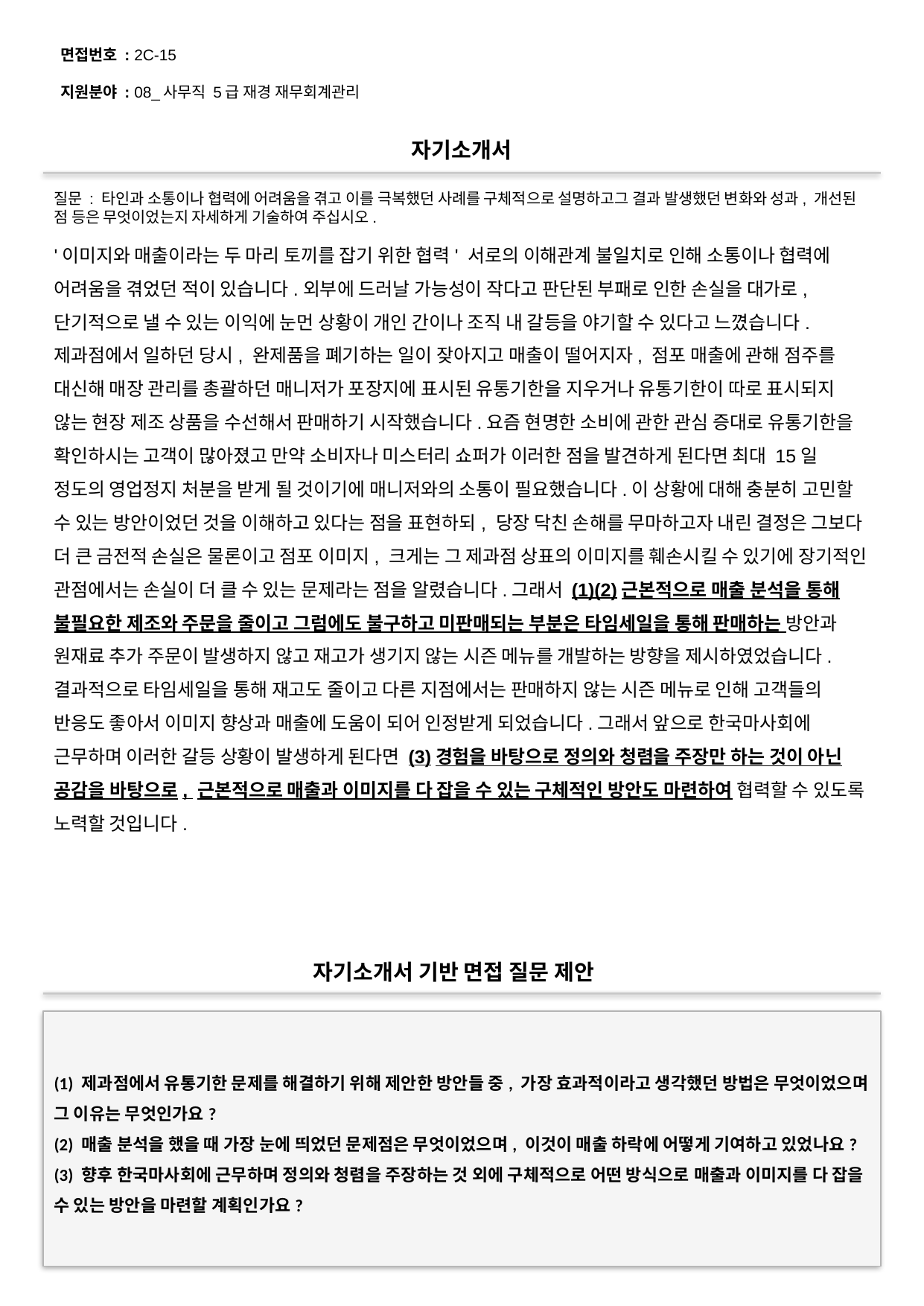

면접번호 : 2C-15

지원분야 : 08_사무직 5급 재경 재무회계관리
#

자기소개서

질문 : 타인과 소통이나 협력에 어려움을 겪고 이를 극복했던 사례를 구체적으로 설명하고그 결과 발생했던 변화와 성과, 개선된 점 등은 무엇이었는지 자세하게 기술하여 주십시오.

'이미지와 매출이라는 두 마리 토끼를 잡기 위한 협력' 서로의 이해관계 불일치로 인해 소통이나 협력에 어려움을 겪었던 적이 있습니다.외부에 드러날 가능성이 작다고 판단된 부패로 인한 손실을 대가로, 단기적으로 낼 수 있는 이익에 눈먼 상황이 개인 간이나 조직 내 갈등을 야기할 수 있다고 느꼈습니다.제과점에서 일하던 당시, 완제품을 폐기하는 일이 잦아지고 매출이 떨어지자, 점포 매출에 관해 점주를 대신해 매장 관리를 총괄하던 매니저가 포장지에 표시된 유통기한을 지우거나 유통기한이 따로 표시되지 않는 현장 제조 상품을 수선해서 판매하기 시작했습니다.요즘 현명한 소비에 관한 관심 증대로 유통기한을 확인하시는 고객이 많아졌고 만약 소비자나 미스터리 쇼퍼가 이러한 점을 발견하게 된다면 최대 15일 정도의 영업정지 처분을 받게 될 것이기에 매니저와의 소통이 필요했습니다.이 상황에 대해 충분히 고민할 수 있는 방안이었던 것을 이해하고 있다는 점을 표현하되, 당장 닥친 손해를 무마하고자 내린 결정은 그보다 더 큰 금전적 손실은 물론이고 점포 이미지, 크게는 그 제과점 상표의 이미지를 훼손시킬 수 있기에 장기적인 관점에서는 손실이 더 클 수 있는 문제라는 점을 알렸습니다.그래서 (1)(2)근본적으로 매출 분석을 통해 불필요한 제조와 주문을 줄이고 그럼에도 불구하고 미판매되는 부분은 타임세일을 통해 판매하는 방안과 원재료 추가 주문이 발생하지 않고 재고가 생기지 않는 시즌 메뉴를 개발하는 방향을 제시하였었습니다.결과적으로 타임세일을 통해 재고도 줄이고 다른 지점에서는 판매하지 않는 시즌 메뉴로 인해 고객들의 반응도 좋아서 이미지 향상과 매출에 도움이 되어 인정받게 되었습니다.그래서 앞으로 한국마사회에 근무하며 이러한 갈등 상황이 발생하게 된다면 (3)경험을 바탕으로 정의와 청렴을 주장만 하는 것이 아닌 공감을 바탕으로, 근본적으로 매출과 이미지를 다 잡을 수 있는 구체적인 방안도 마련하여 협력할 수 있도록 노력할 것입니다.

자기소개서 기반 면접 질문 제안

(1) 제과점에서 유통기한 문제를 해결하기 위해 제안한 방안들 중, 가장 효과적이라고 생각했던 방법은 무엇이었으며 그 이유는 무엇인가요?
(2) 매출 분석을 했을 때 가장 눈에 띄었던 문제점은 무엇이었으며, 이것이 매출 하락에 어떻게 기여하고 있었나요?
(3) 향후 한국마사회에 근무하며 정의와 청렴을 주장하는 것 외에 구체적으로 어떤 방식으로 매출과 이미지를 다 잡을 수 있는 방안을 마련할 계획인가요?